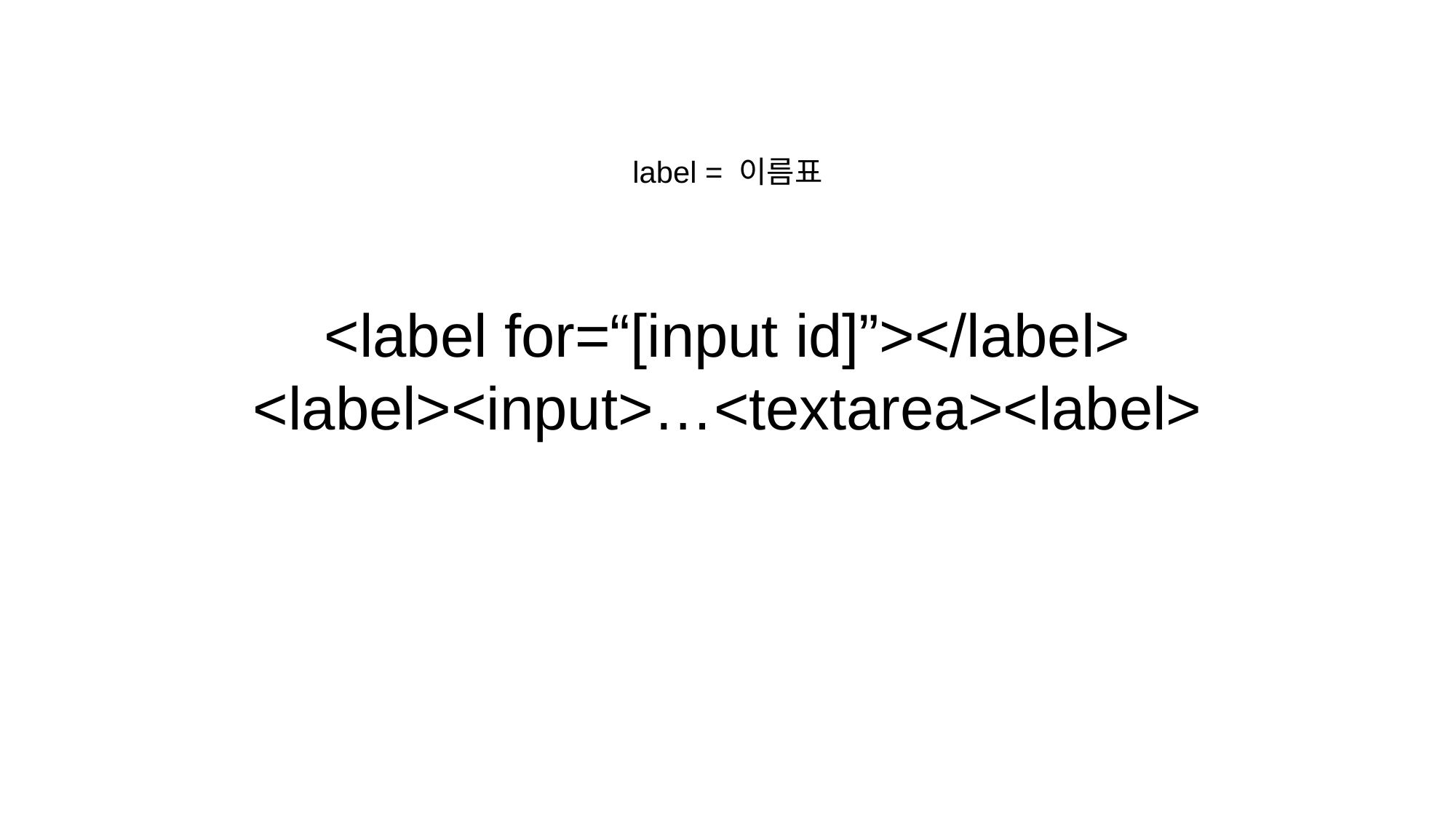

label = 이름표
<label for=“[input id]”></label>
<label><input>…<textarea><label>